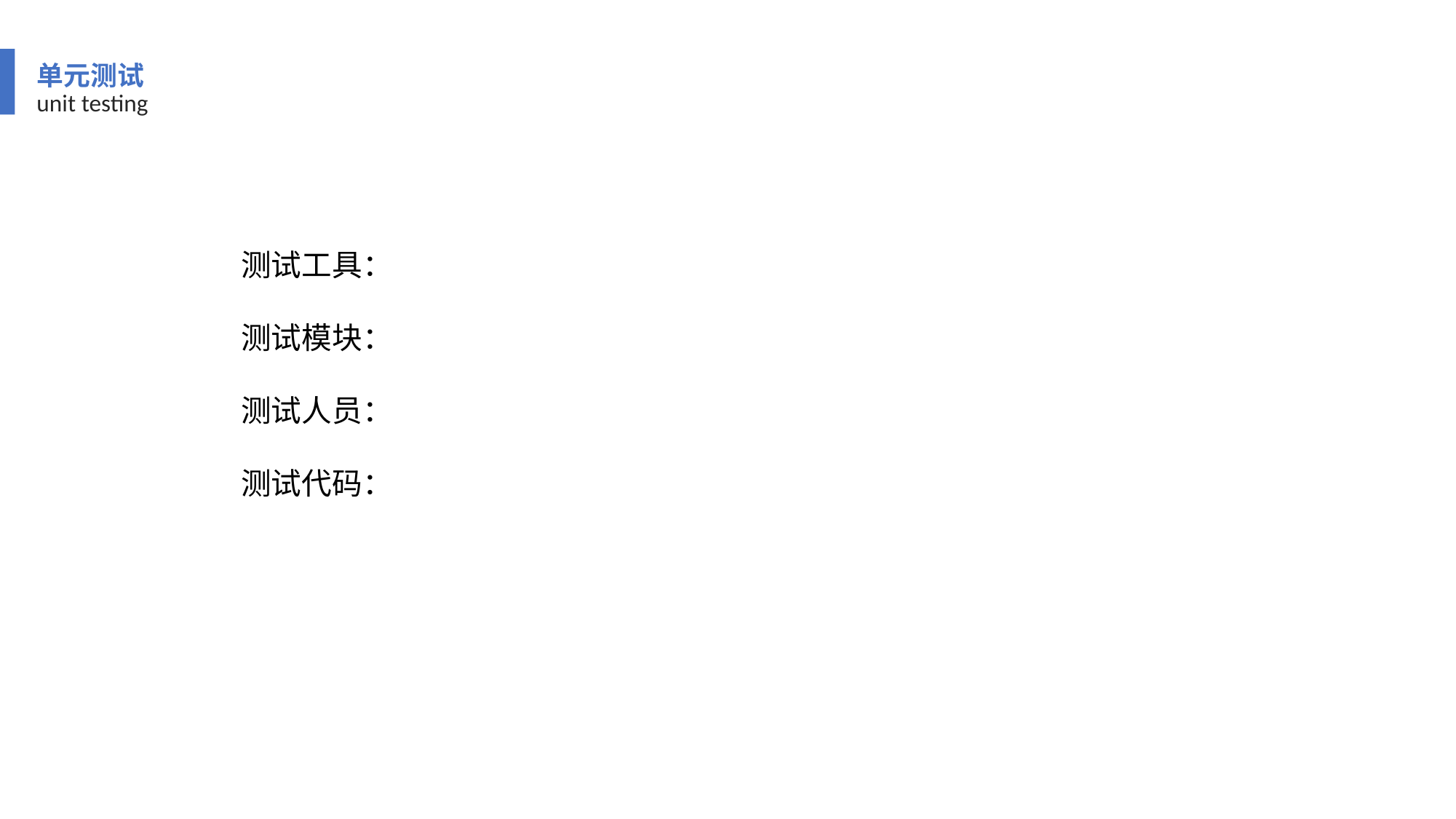

单元测试
unit testing
测试工具：

测试模块：

测试人员：

测试代码：